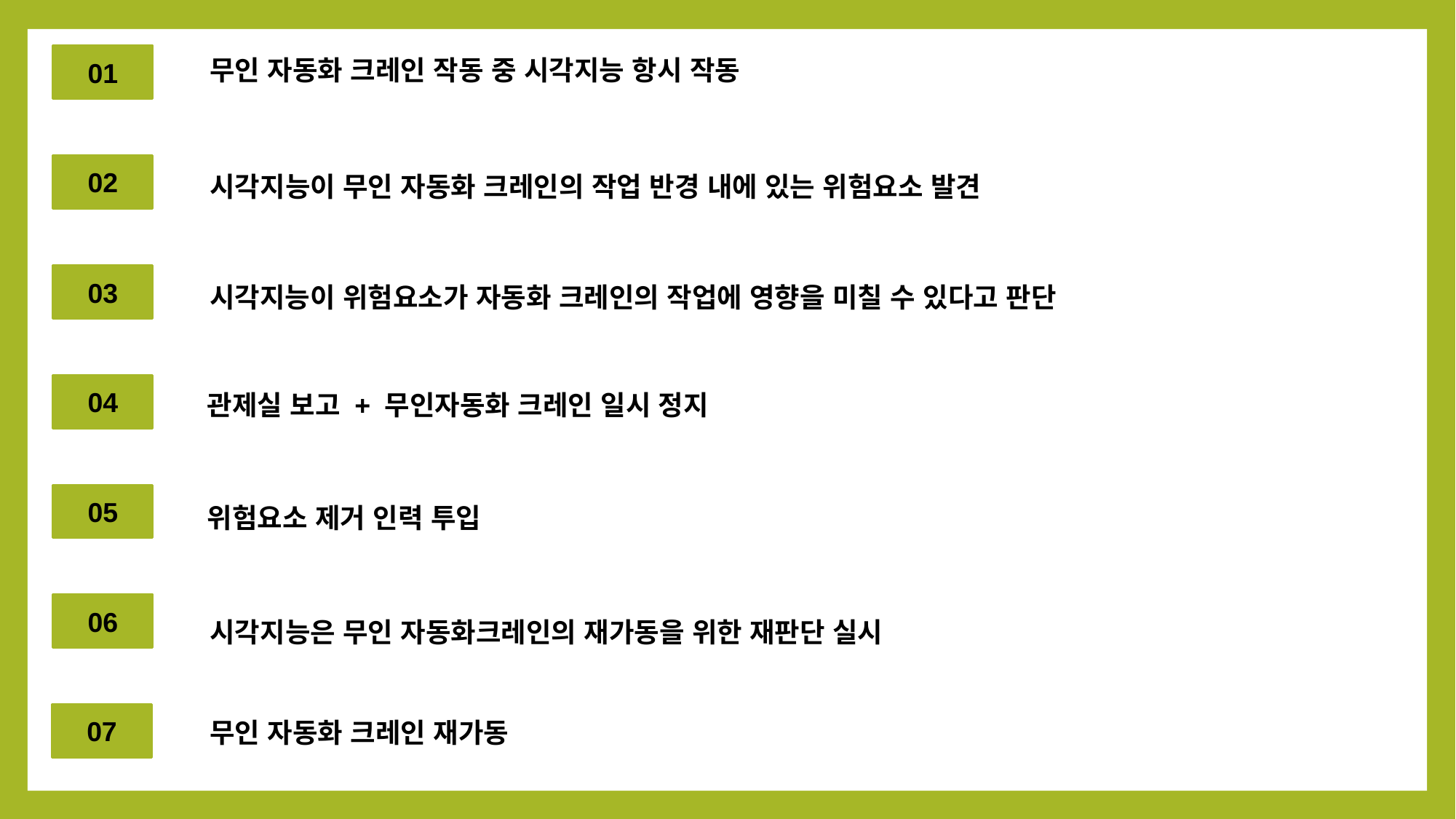

무인 자동화 크레인 작동 중 시각지능 항시 작동
01
시각지능이 무인 자동화 크레인의 작업 반경 내에 있는 위험요소 발견
02
시각지능이 위험요소가 자동화 크레인의 작업에 영향을 미칠 수 있다고 판단
03
관제실 보고 + 무인자동화 크레인 일시 정지
04
위험요소 제거 인력 투입
05
시각지능은 무인 자동화크레인의 재가동을 위한 재판단 실시
06
무인 자동화 크레인 재가동
07